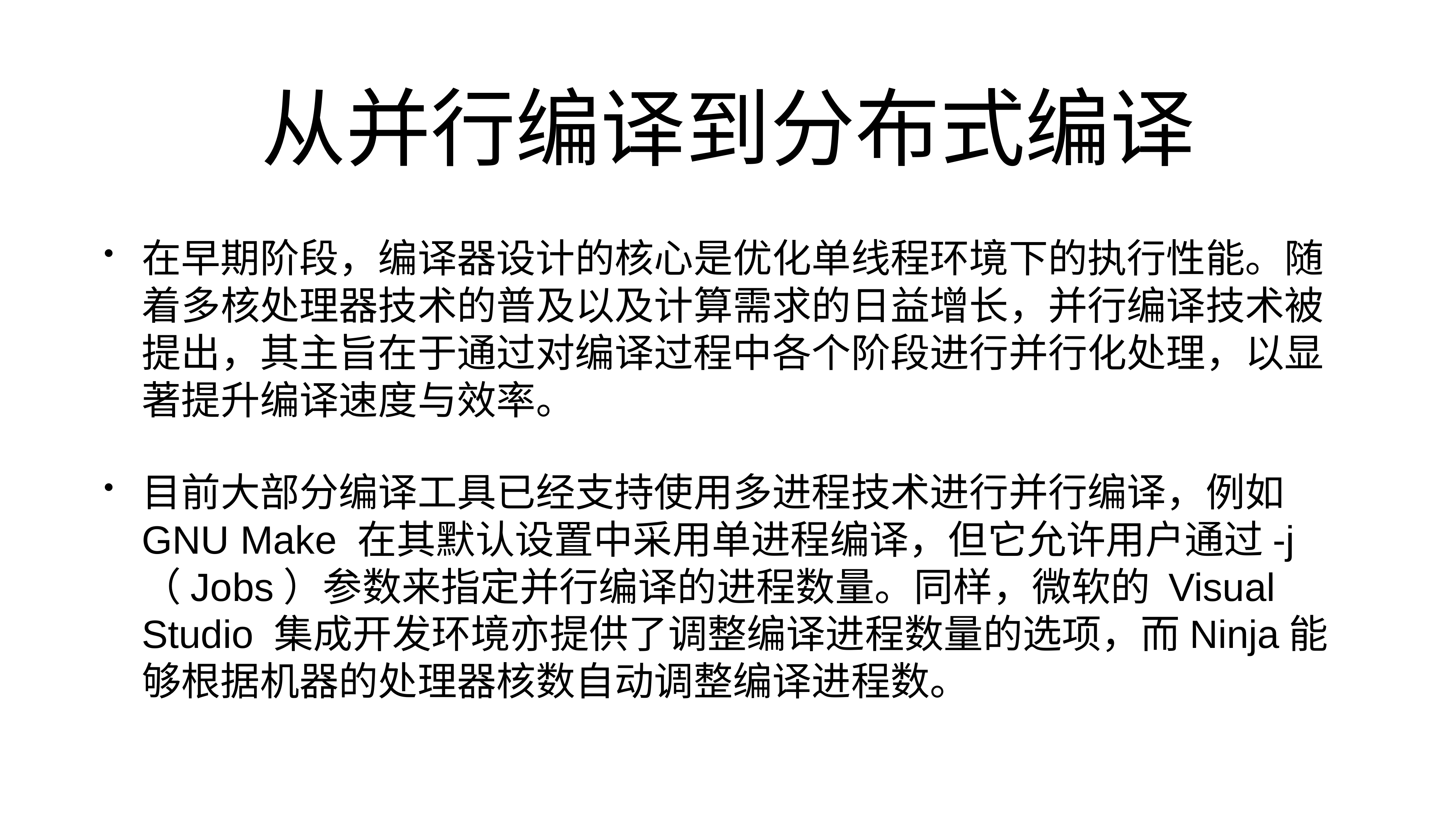

# 从并行编译到分布式编译
在早期阶段，编译器设计的核心是优化单线程环境下的执行性能。随着多核处理器技术的普及以及计算需求的日益增长，并行编译技术被提出，其主旨在于通过对编译过程中各个阶段进行并行化处理，以显著提升编译速度与效率。
目前大部分编译工具已经支持使用多进程技术进行并行编译，例如 GNU Make 在其默认设置中采用单进程编译，但它允许用户通过-j（Jobs）参数来指定并行编译的进程数量。同样，微软的 Visual Studio 集成开发环境亦提供了调整编译进程数量的选项，而Ninja能够根据机器的处理器核数自动调整编译进程数。